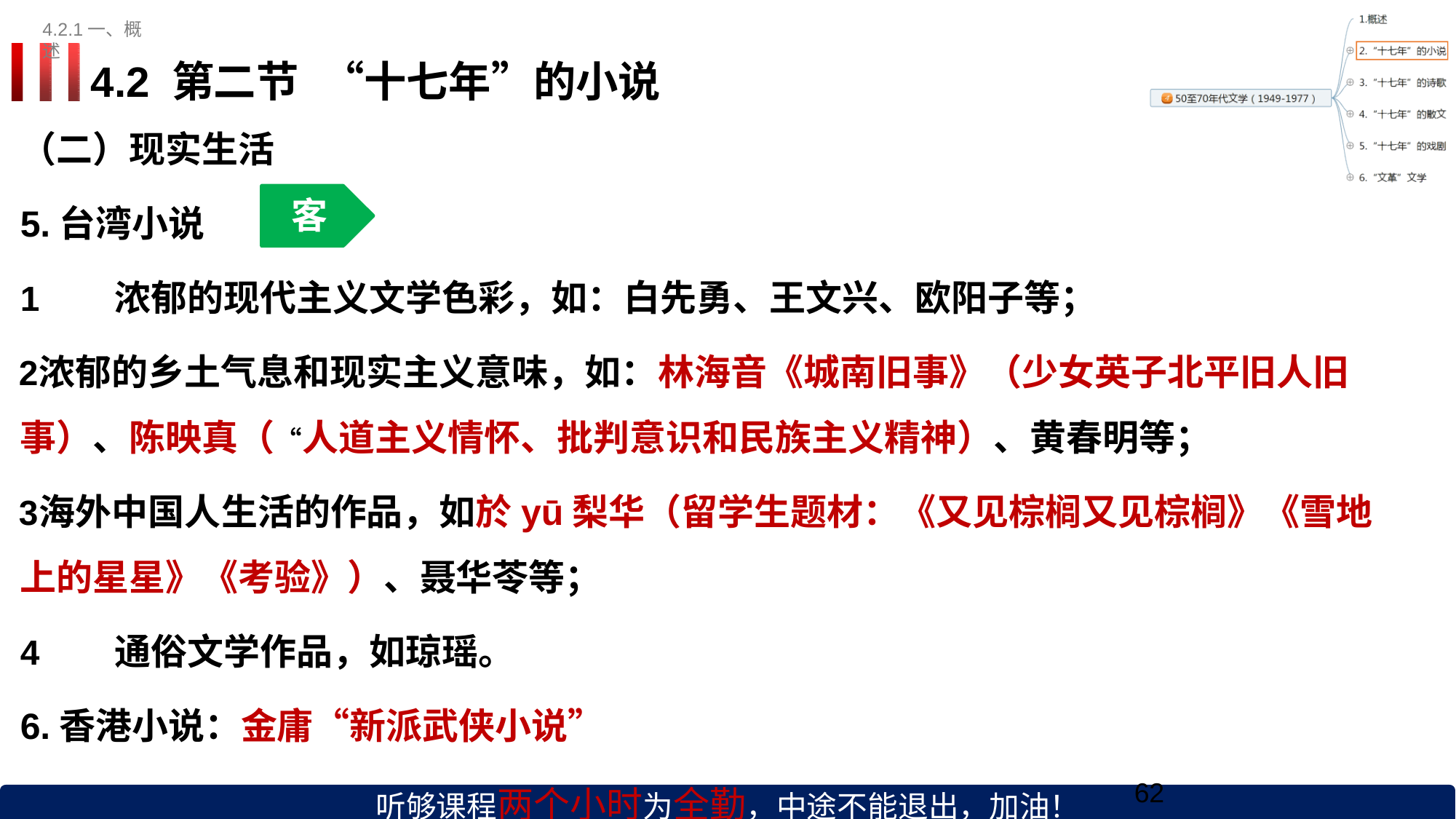

4.2.1一、概述

# 4.2 第二节	“十七年”的小说
（二）现实生活
5.台湾小说

客
浓郁的现代主义文学色彩，如：白先勇、王文兴、欧阳子等；
浓郁的乡土气息和现实主义意味，如：林海音《城南旧事》（少女英子北平旧人旧 事）、陈映真（“人道主义情怀、批判意识和民族主义精神）、黄春明等；
海外中国人生活的作品，如於yū梨华（留学生题材：《又见棕榈又见棕榈》《雪地 上的星星》《考验》）、聂华苓等；
通俗文学作品，如琼瑶。
6.香港小说：金庸“新派武侠小说”
62

听够课程两个小时为全勤，中途不能退出，加油！